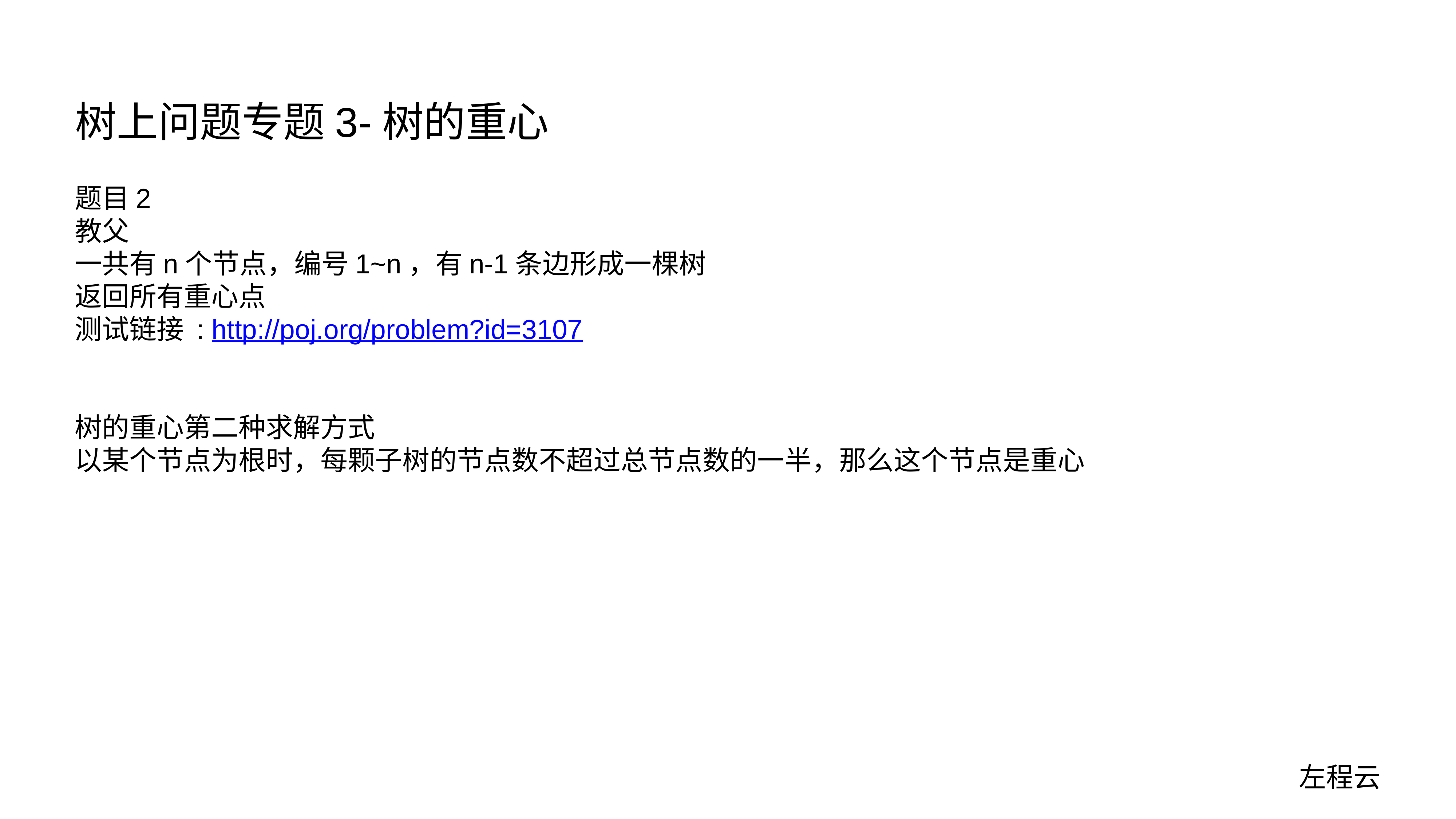

# 树上问题专题3-树的重心
题目2
教父
一共有n个节点，编号1~n，有n-1条边形成一棵树
返回所有重心点
测试链接 : http://poj.org/problem?id=3107

树的重心第二种求解方式
以某个节点为根时，每颗子树的节点数不超过总节点数的一半，那么这个节点是重心
左程云